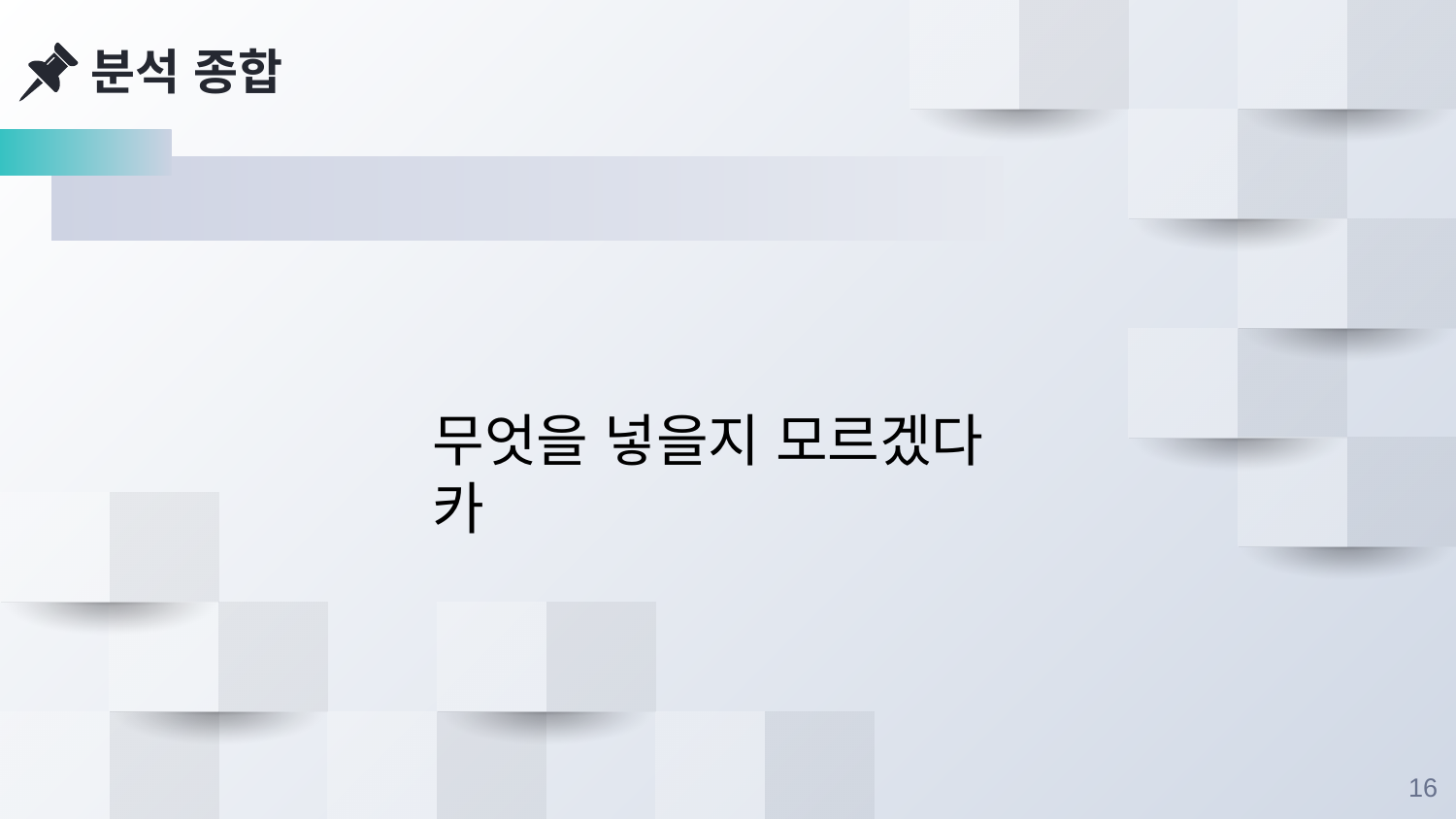

분석 종합

무엇을 넣을지 모르겠다 카
16